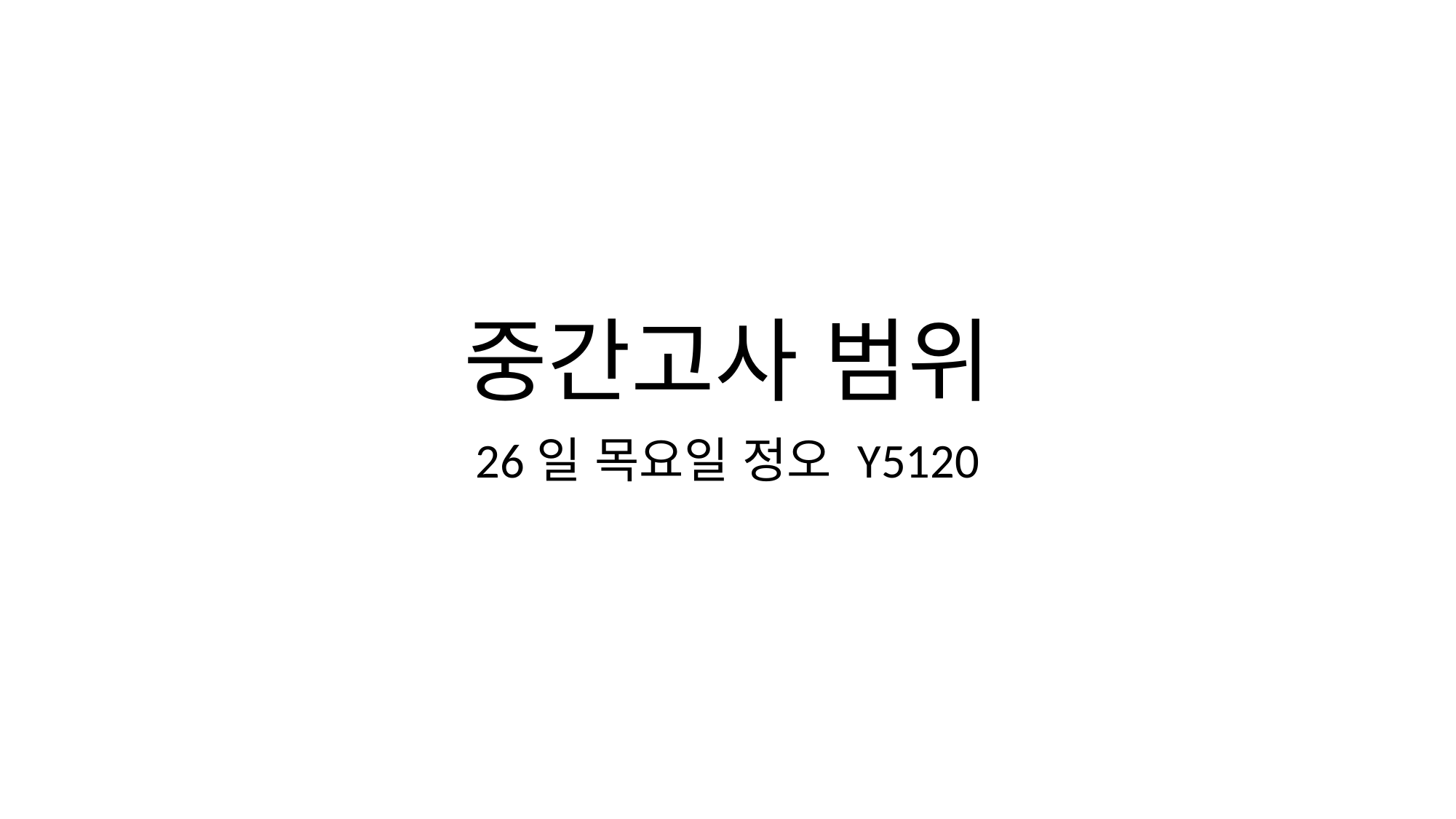

# 중간고사 범위
26일 목요일 정오 Y5120